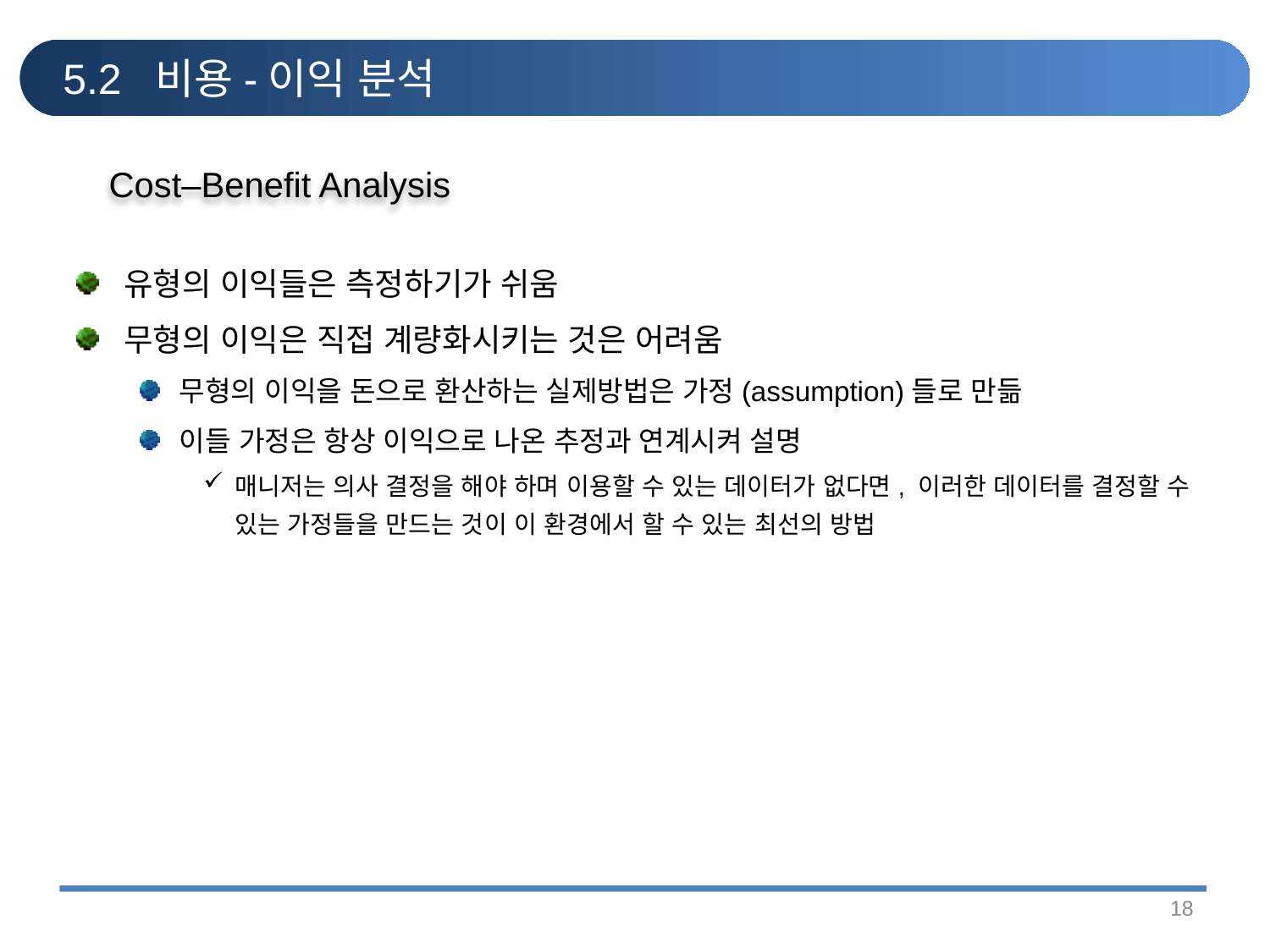

# 5.2  비용-이익 분석
Cost–Benefit Analysis
유형의 이익들은 측정하기가 쉬움
무형의 이익은 직접 계량화시키는 것은 어려움
무형의 이익을 돈으로 환산하는 실제방법은 가정(assumption)들로 만듦
이들 가정은 항상 이익으로 나온 추정과 연계시켜 설명
매니저는 의사 결정을 해야 하며 이용할 수 있는 데이터가 없다면, 이러한 데이터를 결정할 수 있는 가정들을 만드는 것이 이 환경에서 할 수 있는 최선의 방법
18